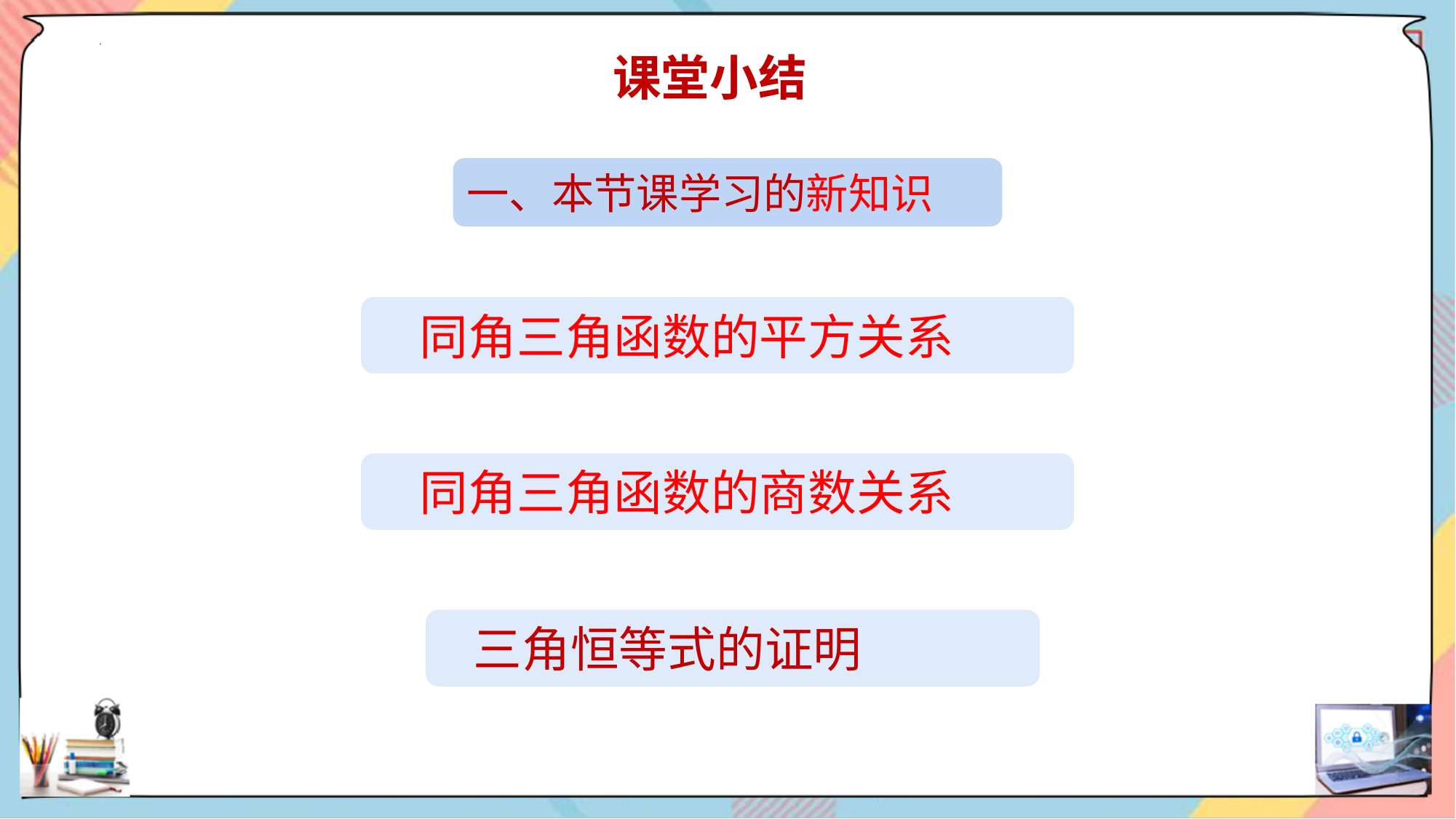

课堂小结
一、本节课学习的新知识
   同角三角函数的平方关系
   同角三角函数的商数关系
  三角恒等式的证明